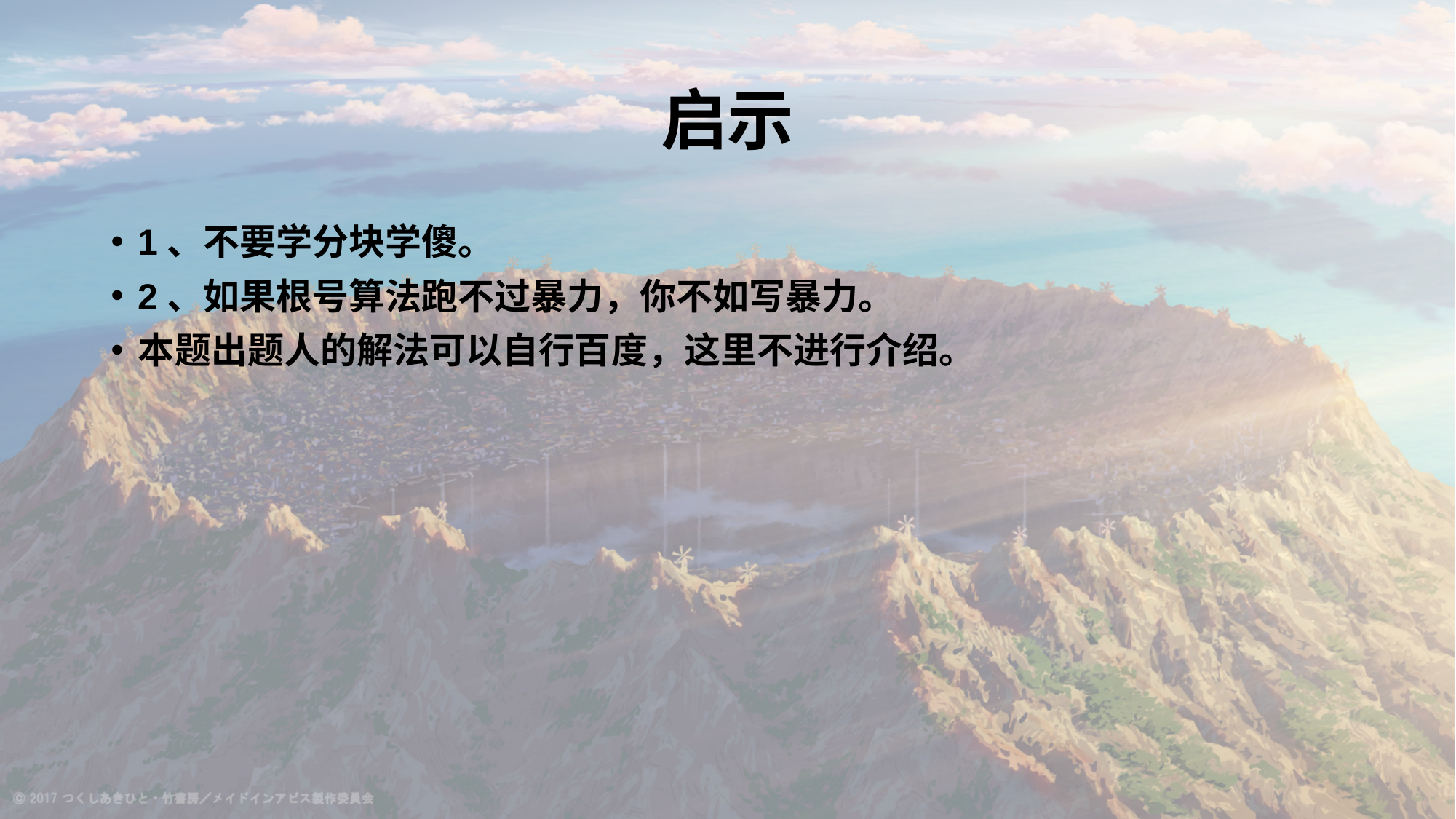

# 启示
1、不要学分块学傻。
2、如果根号算法跑不过暴力，你不如写暴力。
本题出题人的解法可以自行百度，这里不进行介绍。